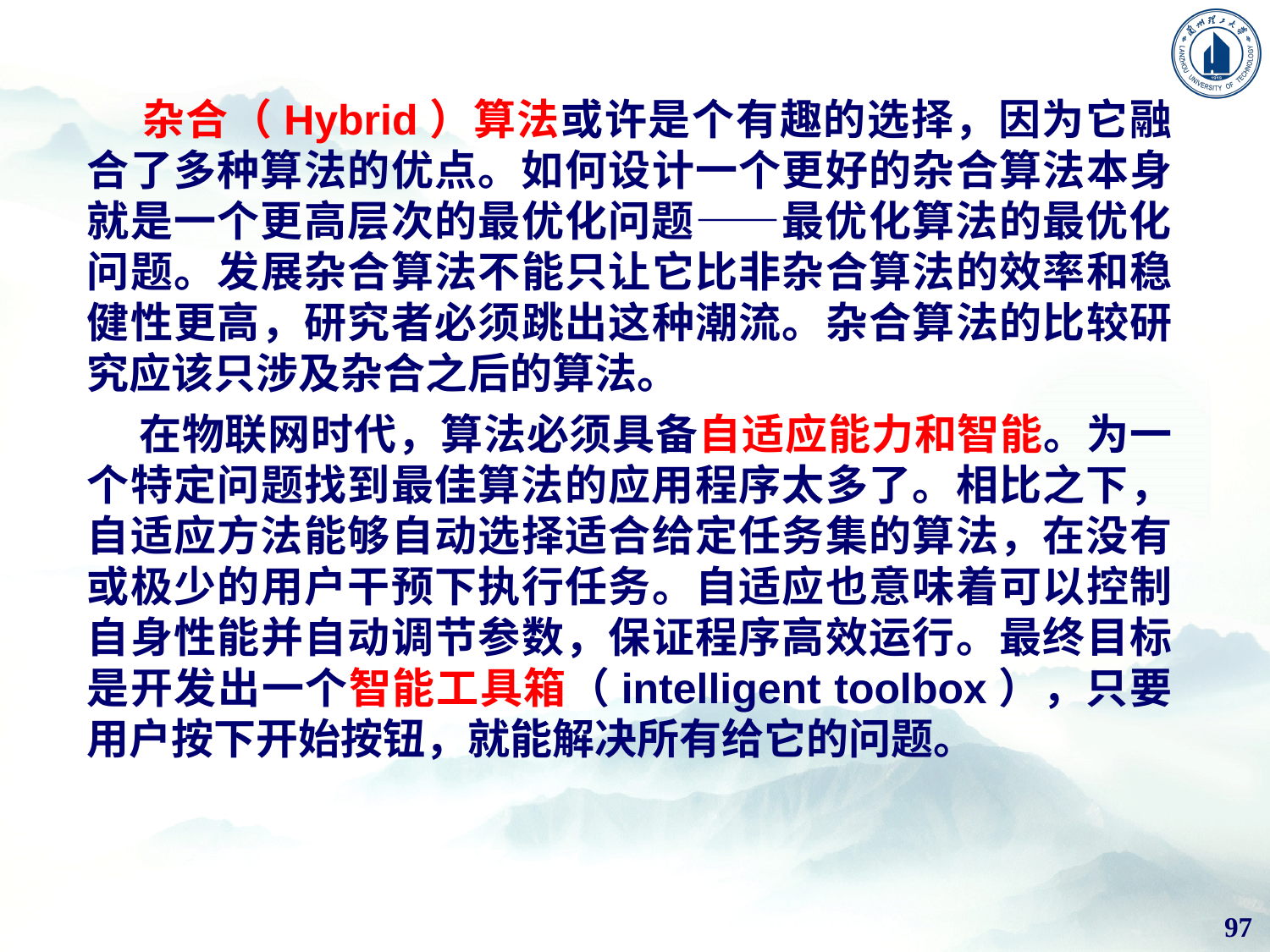

杂合（Hybrid）算法或许是个有趣的选择，因为它融合了多种算法的优点。如何设计一个更好的杂合算法本身就是一个更高层次的最优化问题——最优化算法的最优化问题。发展杂合算法不能只让它比非杂合算法的效率和稳健性更高，研究者必须跳出这种潮流。杂合算法的比较研究应该只涉及杂合之后的算法。
    在物联网时代，算法必须具备自适应能力和智能。为一个特定问题找到最佳算法的应用程序太多了。相比之下，自适应方法能够自动选择适合给定任务集的算法，在没有或极少的用户干预下执行任务。自适应也意味着可以控制自身性能并自动调节参数，保证程序高效运行。最终目标是开发出一个智能工具箱（intelligent toolbox），只要用户按下开始按钮，就能解决所有给它的问题。

97